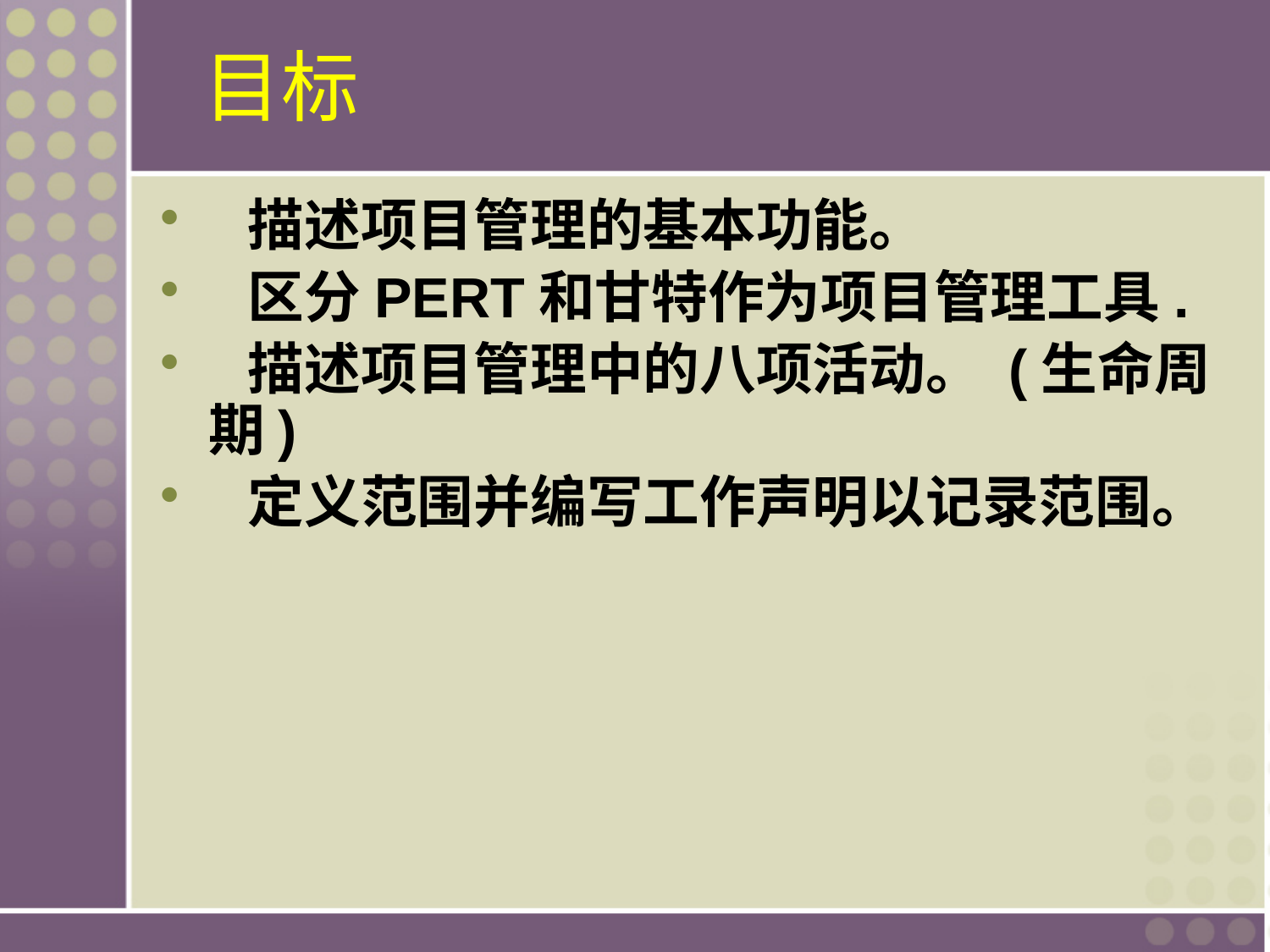

# 目标
  描述项目管理的基本功能。
  区分PERT和甘特作为项目管理工具.
  描述项目管理中的八项活动。 (生命周期)
  定义范围并编写工作声明以记录范围。